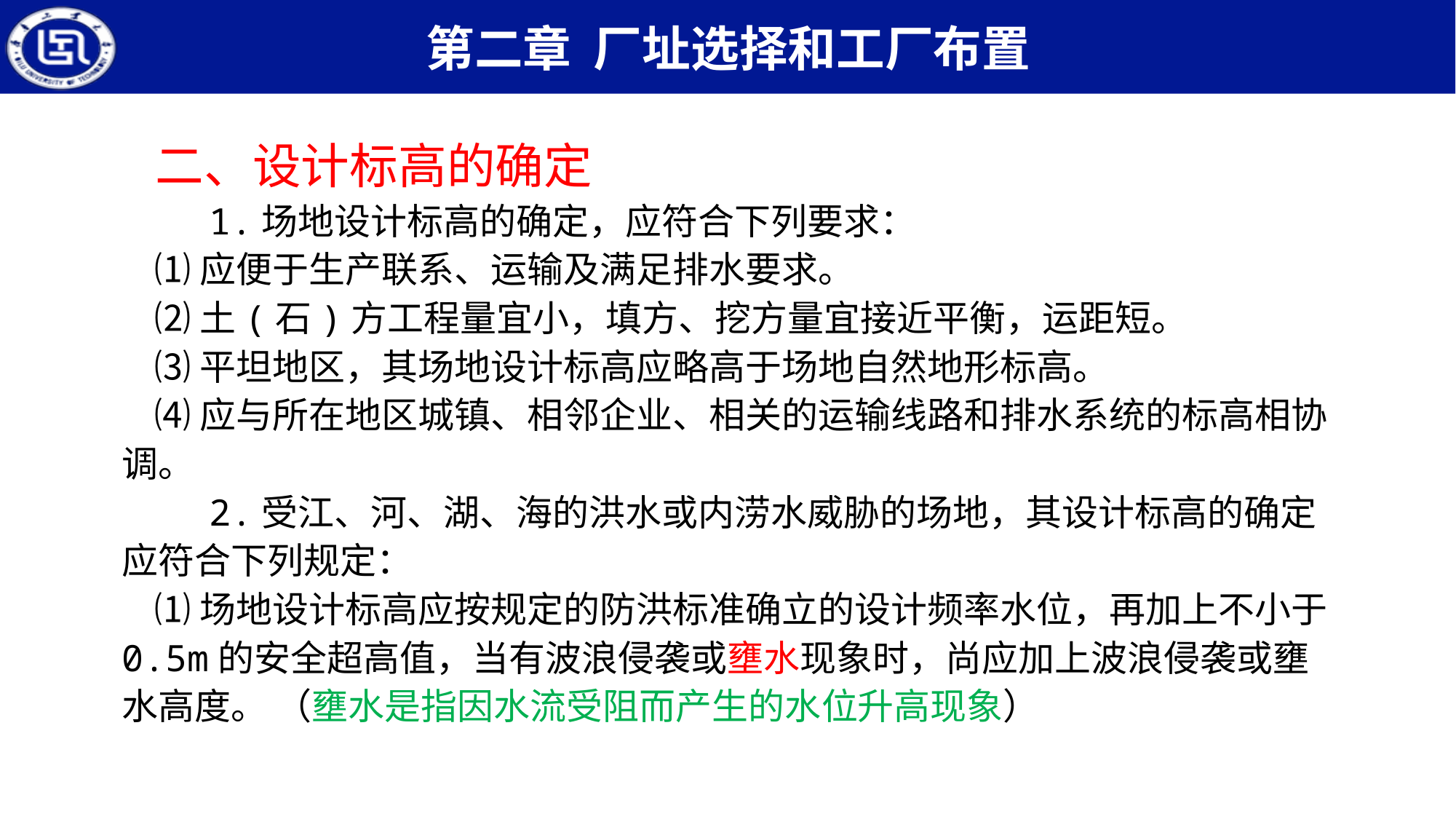

二、设计标高的确定
    1.场地设计标高的确定，应符合下列要求：
    ⑴应便于生产联系、运输及满足排水要求。
    ⑵土(石)方工程量宜小，填方、挖方量宜接近平衡，运距短。
    ⑶平坦地区，其场地设计标高应略高于场地自然地形标高。
    ⑷应与所在地区城镇、相邻企业、相关的运输线路和排水系统的标高相协调。
    2.受江、河、湖、海的洪水或内涝水威胁的场地，其设计标高的确定应符合下列规定：
    ⑴场地设计标高应按规定的防洪标准确立的设计频率水位，再加上不小于0.5m的安全超高值，当有波浪侵袭或壅水现象时，尚应加上波浪侵袭或壅水高度。 （壅水是指因水流受阻而产生的水位升高现象）